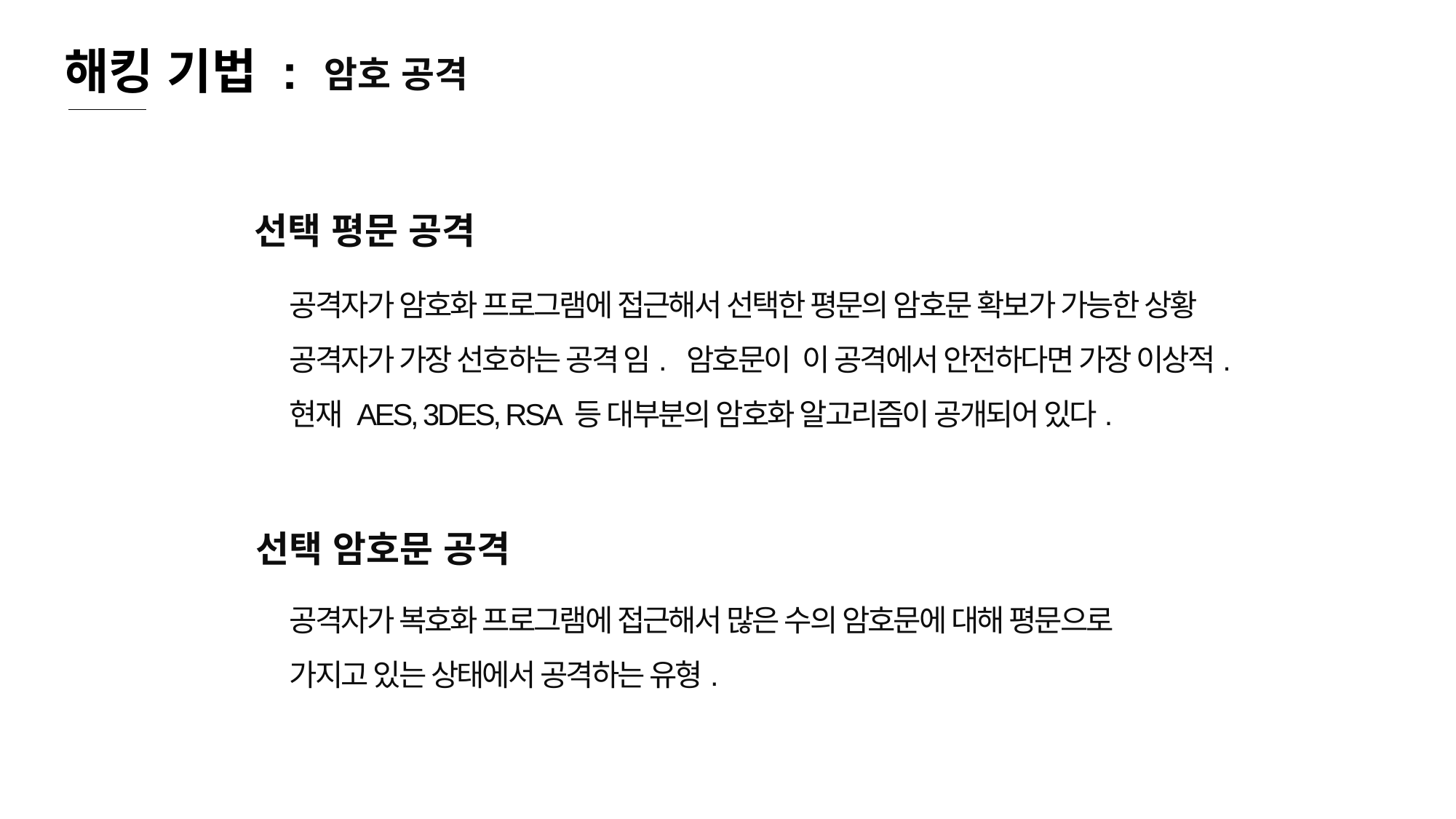

해킹 기법 :
암호 공격
선택 평문 공격
공격자가 암호화 프로그램에 접근해서 선택한 평문의 암호문 확보가 가능한 상황
공격자가 가장 선호하는 공격 임.  암호문이  이 공격에서 안전하다면 가장 이상적.
현재 AES, 3DES, RSA 등 대부분의 암호화 알고리즘이 공개되어 있다.

선택 암호문 공격
공격자가 복호화 프로그램에 접근해서 많은 수의 암호문에 대해 평문으로 가지고 있는 상태에서 공격하는 유형.